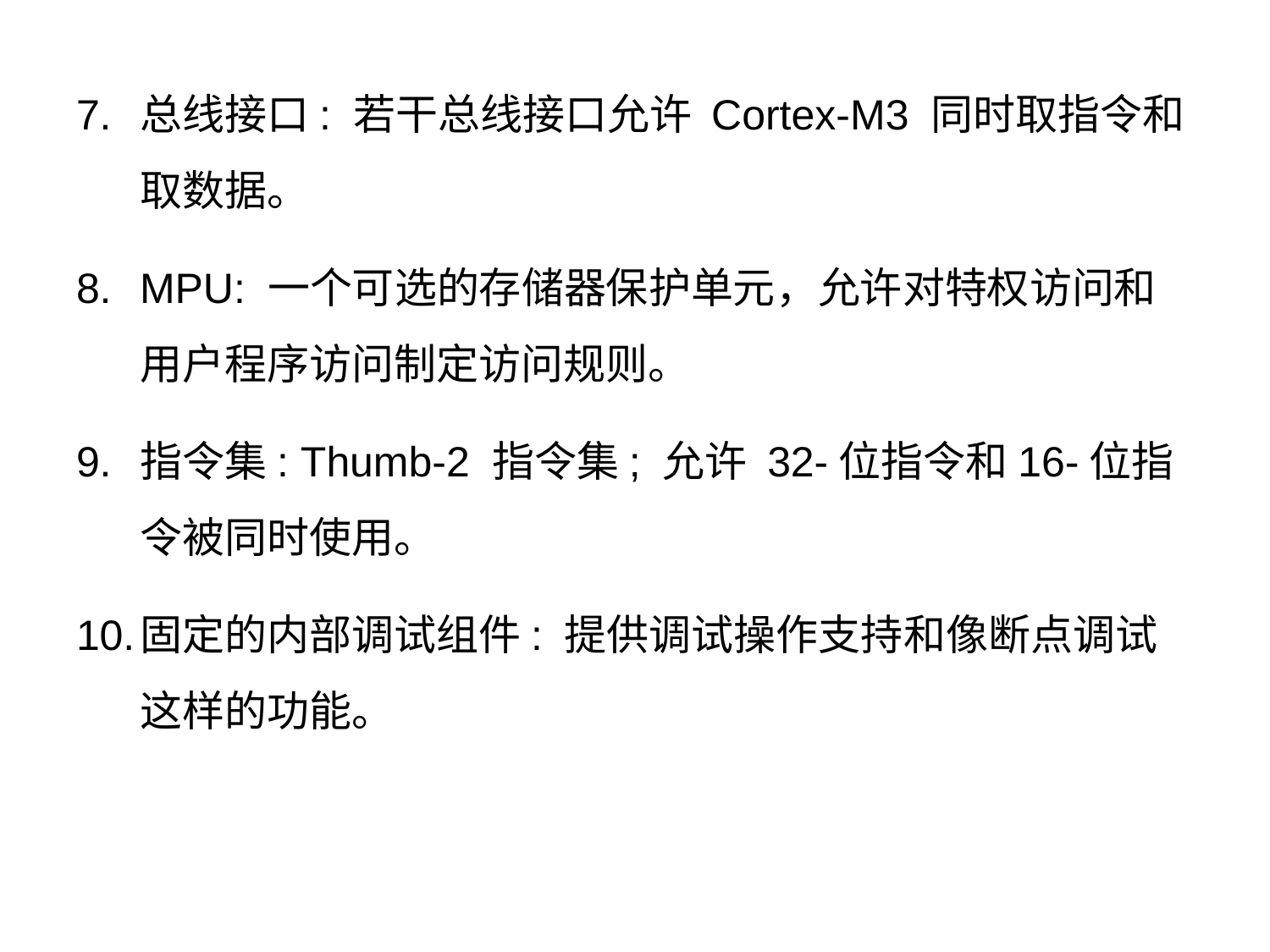

总线接口: 若干总线接口允许 Cortex-M3 同时取指令和取数据。
MPU: 一个可选的存储器保护单元，允许对特权访问和用户程序访问制定访问规则。
指令集: Thumb-2 指令集; 允许 32-位指令和16-位指令被同时使用。
固定的内部调试组件: 提供调试操作支持和像断点调试这样的功能。